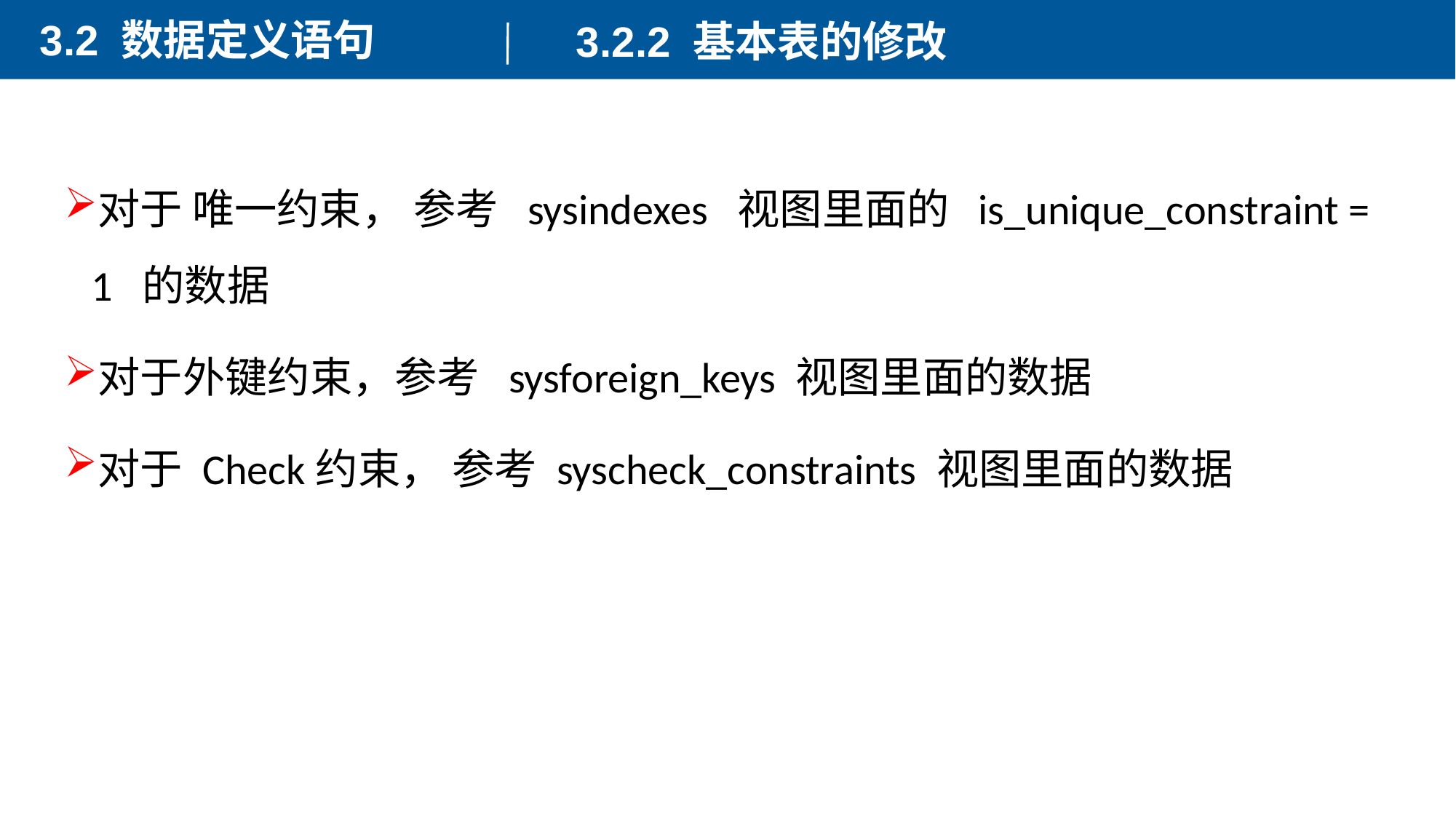

3.2 数据定义语句
3.2.2 基本表的修改
对于 唯一约束， 参考  sysindexes  视图里面的  is_unique_constraint = 1  的数据
对于外键约束，参考  sysforeign_keys 视图里面的数据
对于 Check约束， 参考 syscheck_constraints 视图里面的数据